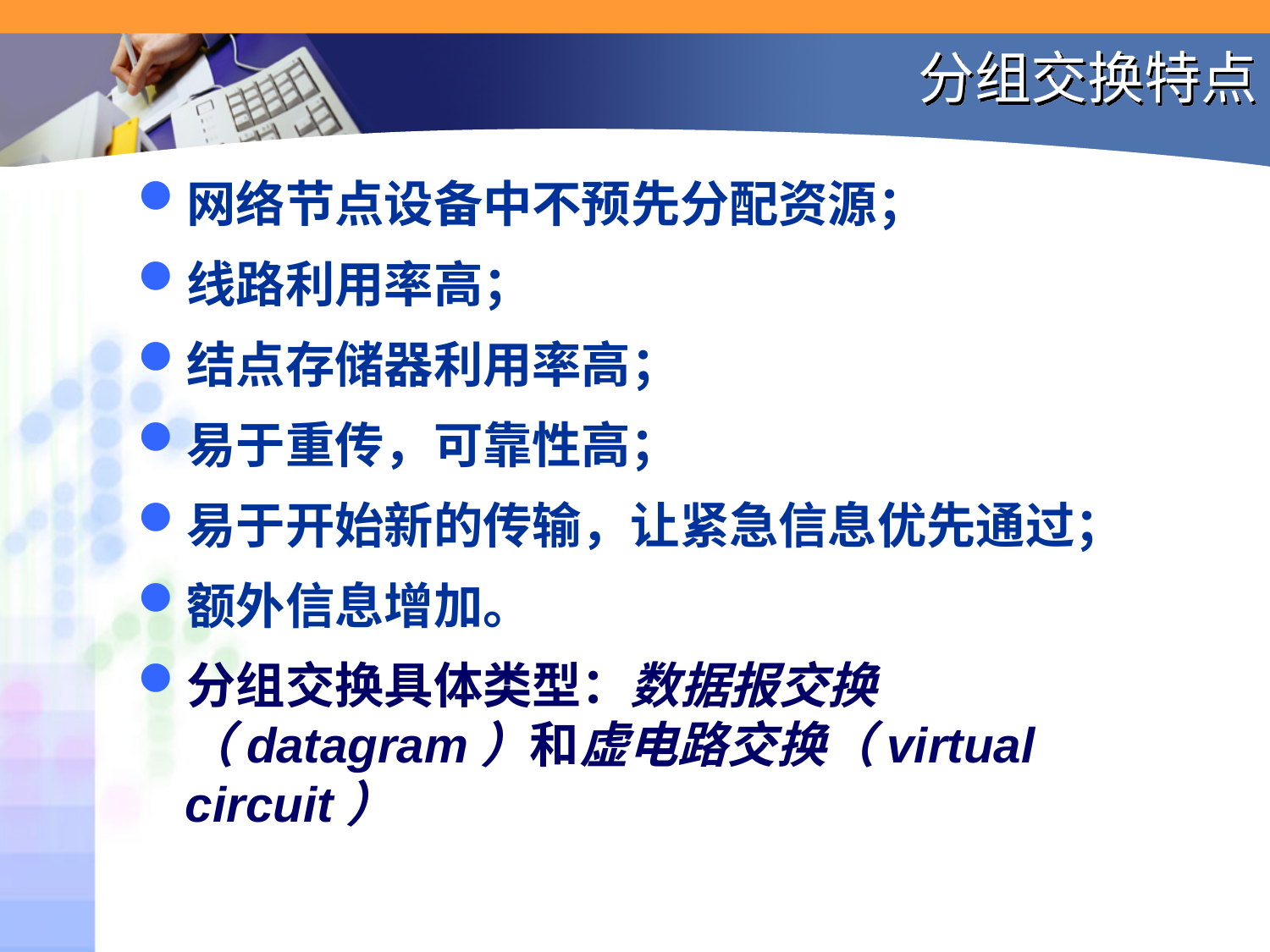

# 分组交换特点
网络节点设备中不预先分配资源；
线路利用率高；
结点存储器利用率高；
易于重传，可靠性高；
易于开始新的传输，让紧急信息优先通过；
额外信息增加。
分组交换具体类型：数据报交换（datagram）和虚电路交换（virtual circuit）